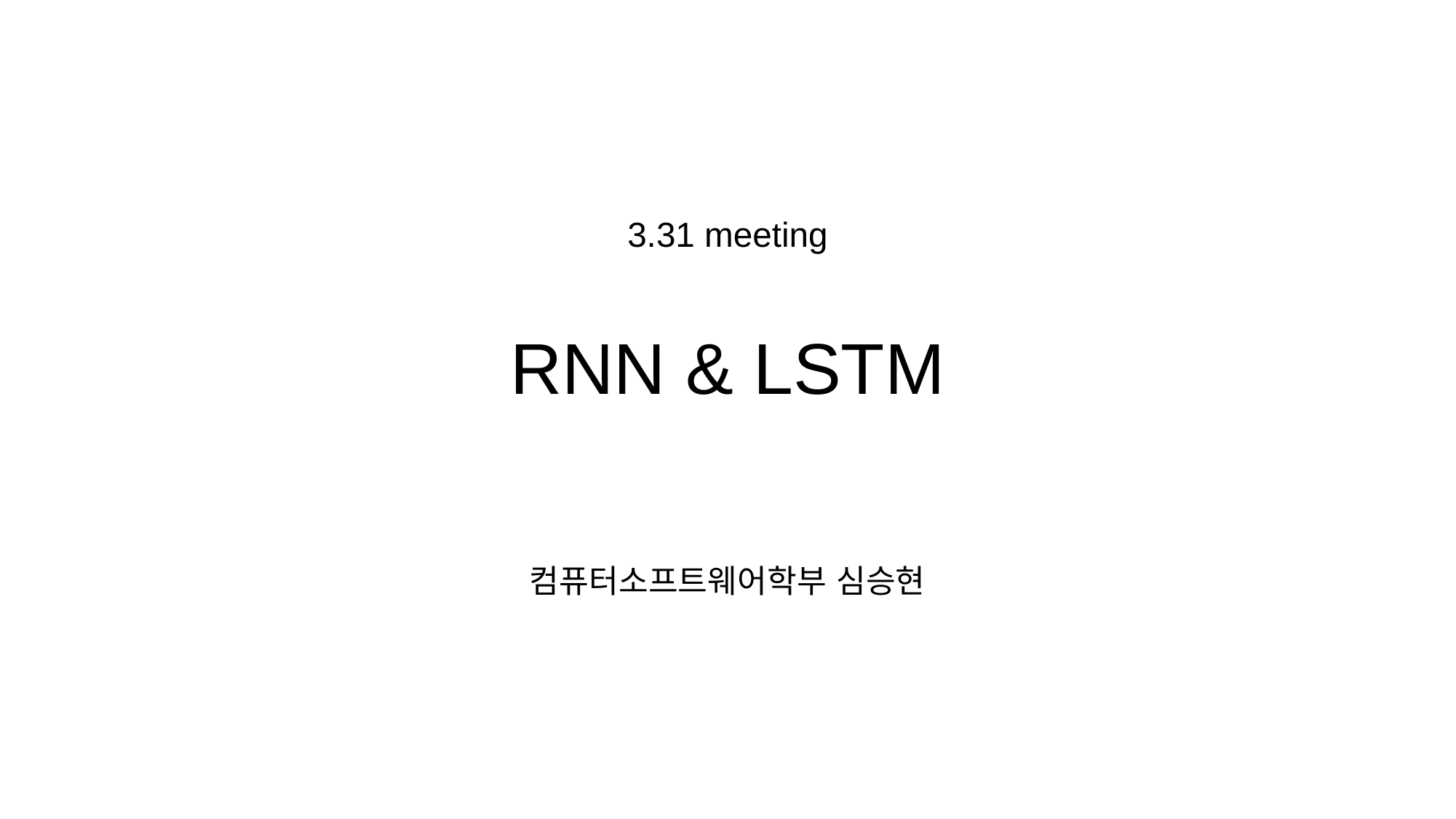

# 3.31 meeting RNN & LSTM 컴퓨터소프트웨어학부 심승현